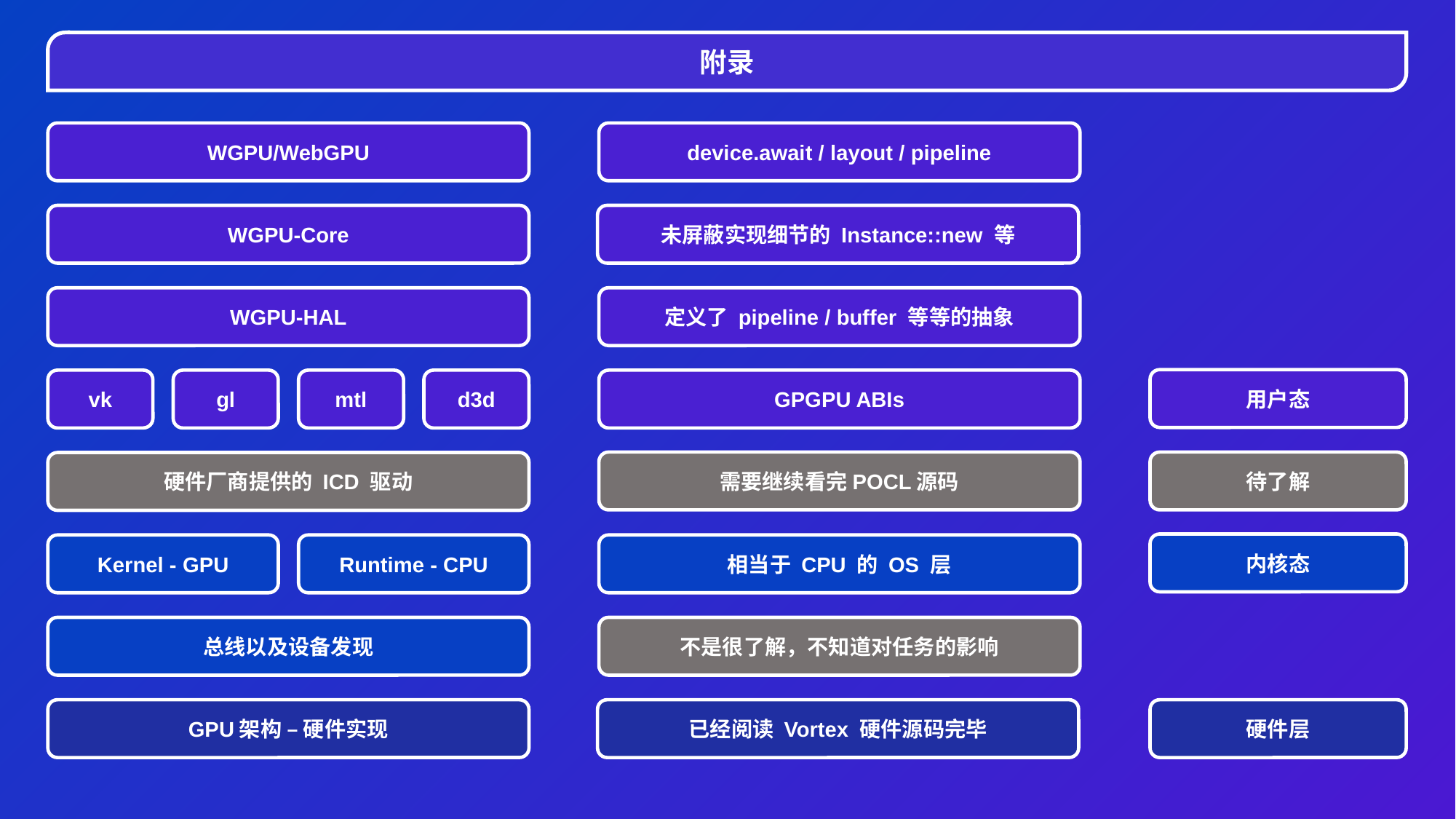

附录
device.await / layout / pipeline
WGPU/WebGPU
WGPU-Core
未屏蔽实现细节的 Instance::new 等
定义了 pipeline / buffer 等等的抽象
WGPU-HAL
用户态
GPGPU ABIs
vk
gl
mtl
d3d
需要继续看完POCL源码
待了解
硬件厂商提供的 ICD 驱动
内核态
Kernel - GPU
Runtime - CPU
相当于 CPU 的 OS 层
不是很了解，不知道对任务的影响
总线以及设备发现
GPU架构 – 硬件实现
已经阅读 Vortex 硬件源码完毕
硬件层